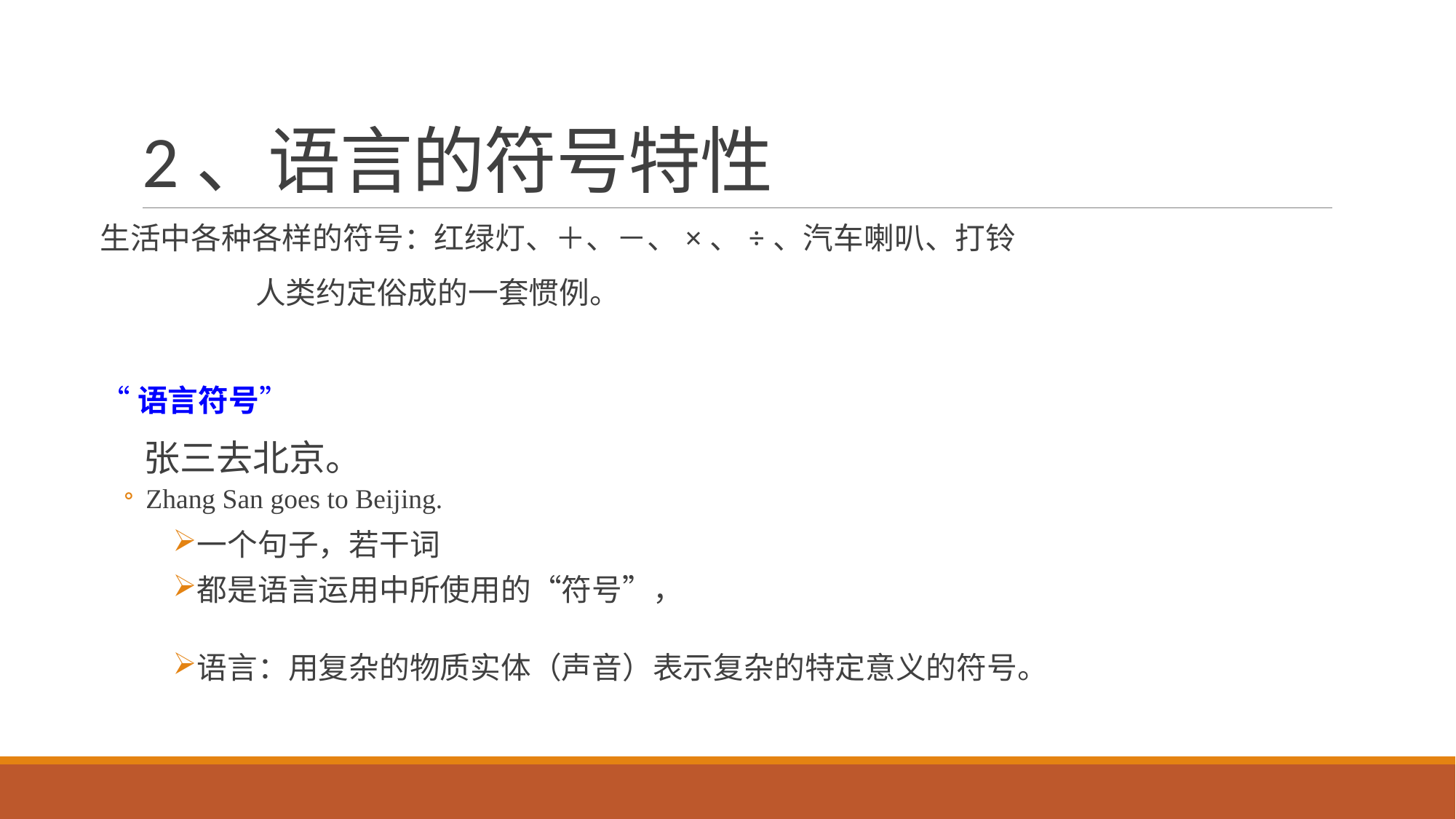

# 2、语言的符号特性
生活中各种各样的符号：红绿灯、＋、－、×、÷、汽车喇叭、打铃
                      人类约定俗成的一套惯例。

“语言符号”
     张三去北京。
Zhang San goes to Beijing.
一个句子，若干词
都是语言运用中所使用的“符号”，
语言：用复杂的物质实体（声音）表示复杂的特定意义的符号。